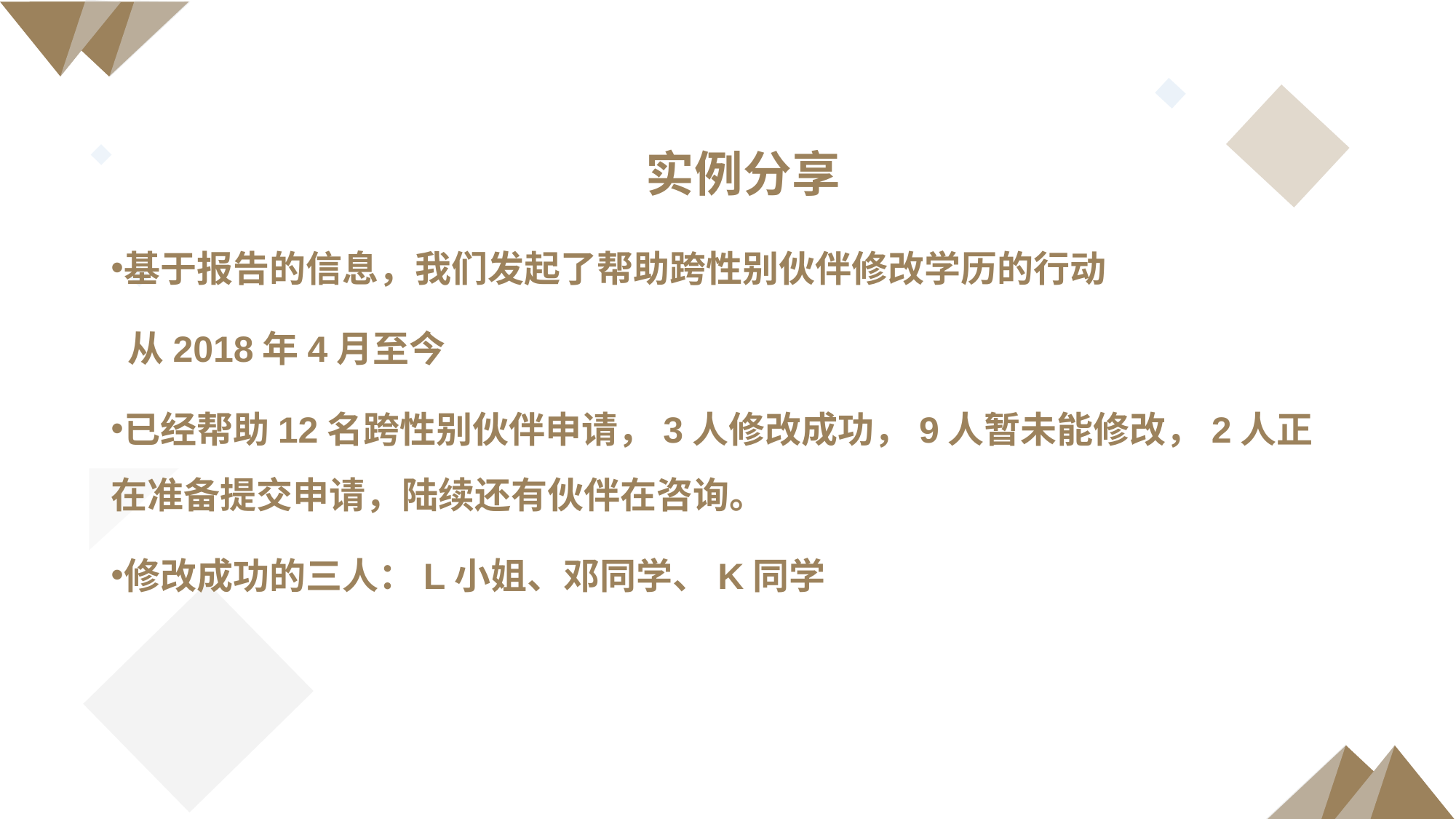

实例分享

基于报告的信息，我们发起了帮助跨性别伙伴修改学历的行动
 从2018年4月至今
已经帮助12名跨性别伙伴申请，3人修改成功，9人暂未能修改，2人正在准备提交申请，陆续还有伙伴在咨询。
修改成功的三人：L小姐、邓同学、K同学